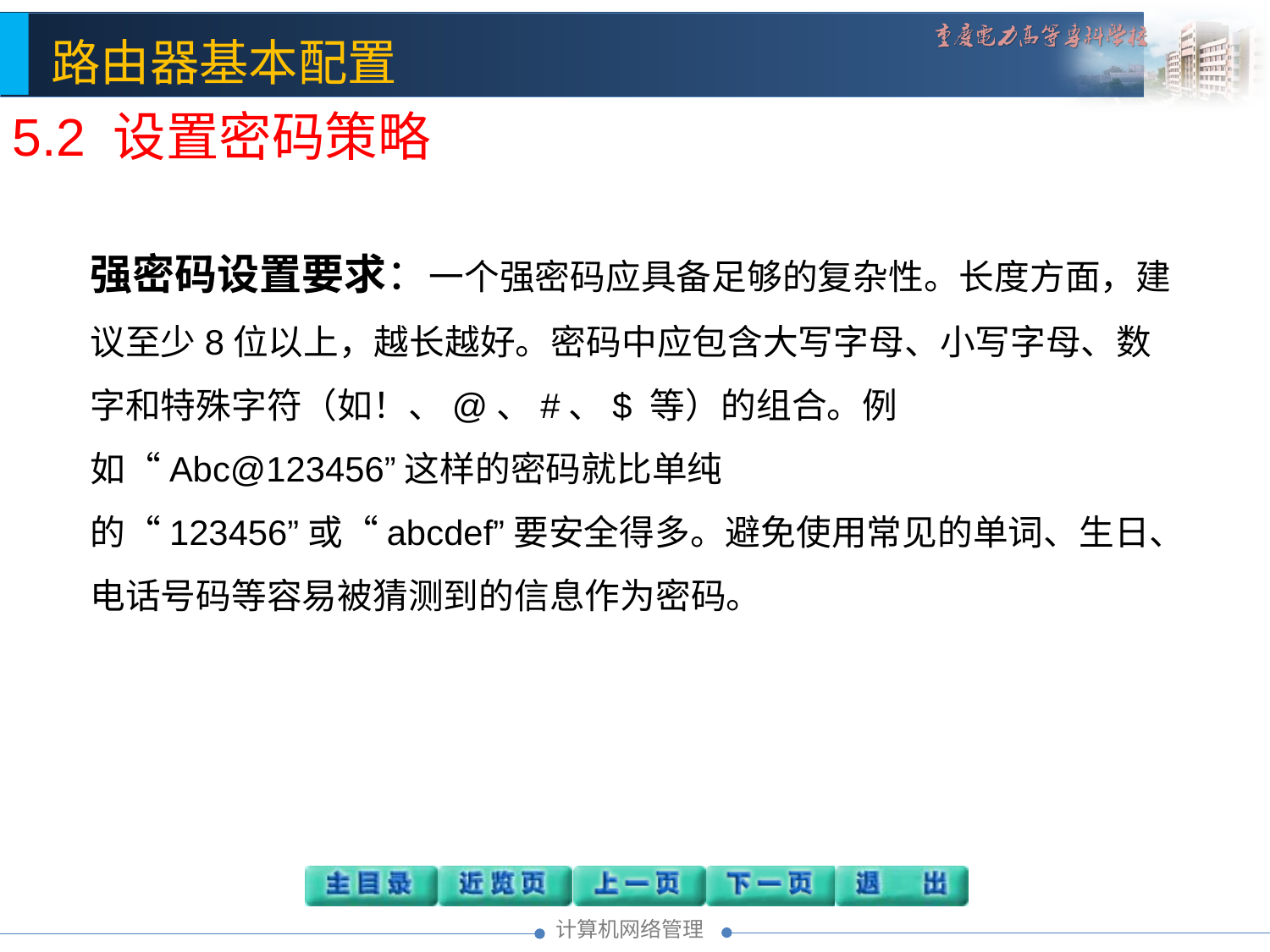

5.2 设置密码策略
强密码设置要求：一个强密码应具备足够的复杂性。长度方面，建议至少8位以上，越长越好。密码中应包含大写字母、小写字母、数字和特殊字符（如！、@、#、$ 等）的组合。例如“Abc@123456”这样的密码就比单纯的“123456”或“abcdef”要安全得多。避免使用常见的单词、生日、电话号码等容易被猜测到的信息作为密码。